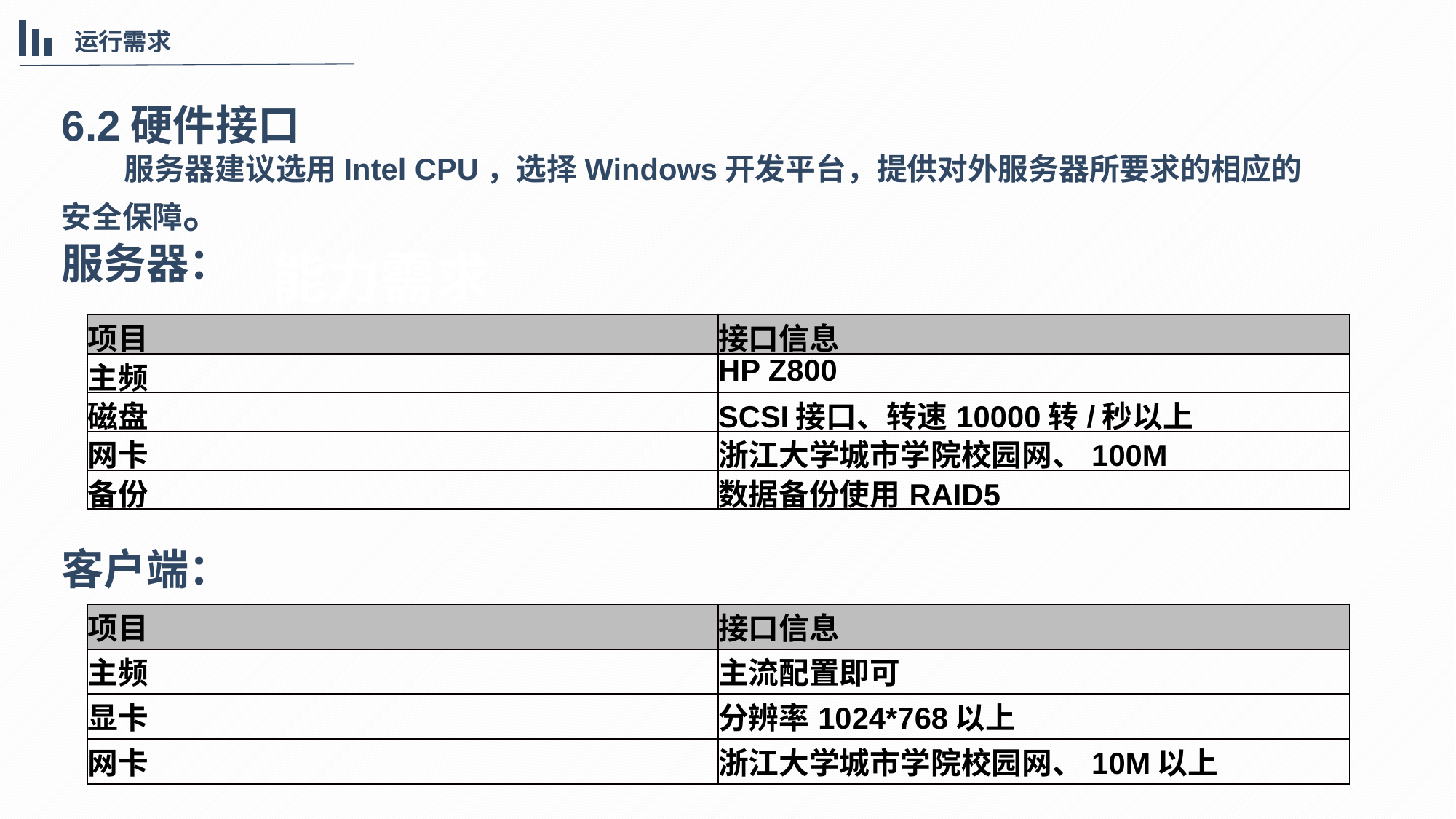

运行需求

6.2硬件接口
        服务器建议选用Intel CPU，选择Windows开发平台，提供对外服务器所要求的相应的安全保障。
服务器：

客户端：
能力需求
| 项目 | 接口信息 |
| --- | --- |
| 主频 | HP Z800 |
| 磁盘 | SCSI接口、转速10000转/秒以上 |
| 网卡 | 浙江大学城市学院校园网、100M |
| 备份 | 数据备份使用RAID5 |
| 项目 | 接口信息 |
| --- | --- |
| 主频 | 主流配置即可 |
| 显卡 | 分辨率1024\*768以上 |
| 网卡 | 浙江大学城市学院校园网、10M以上 |